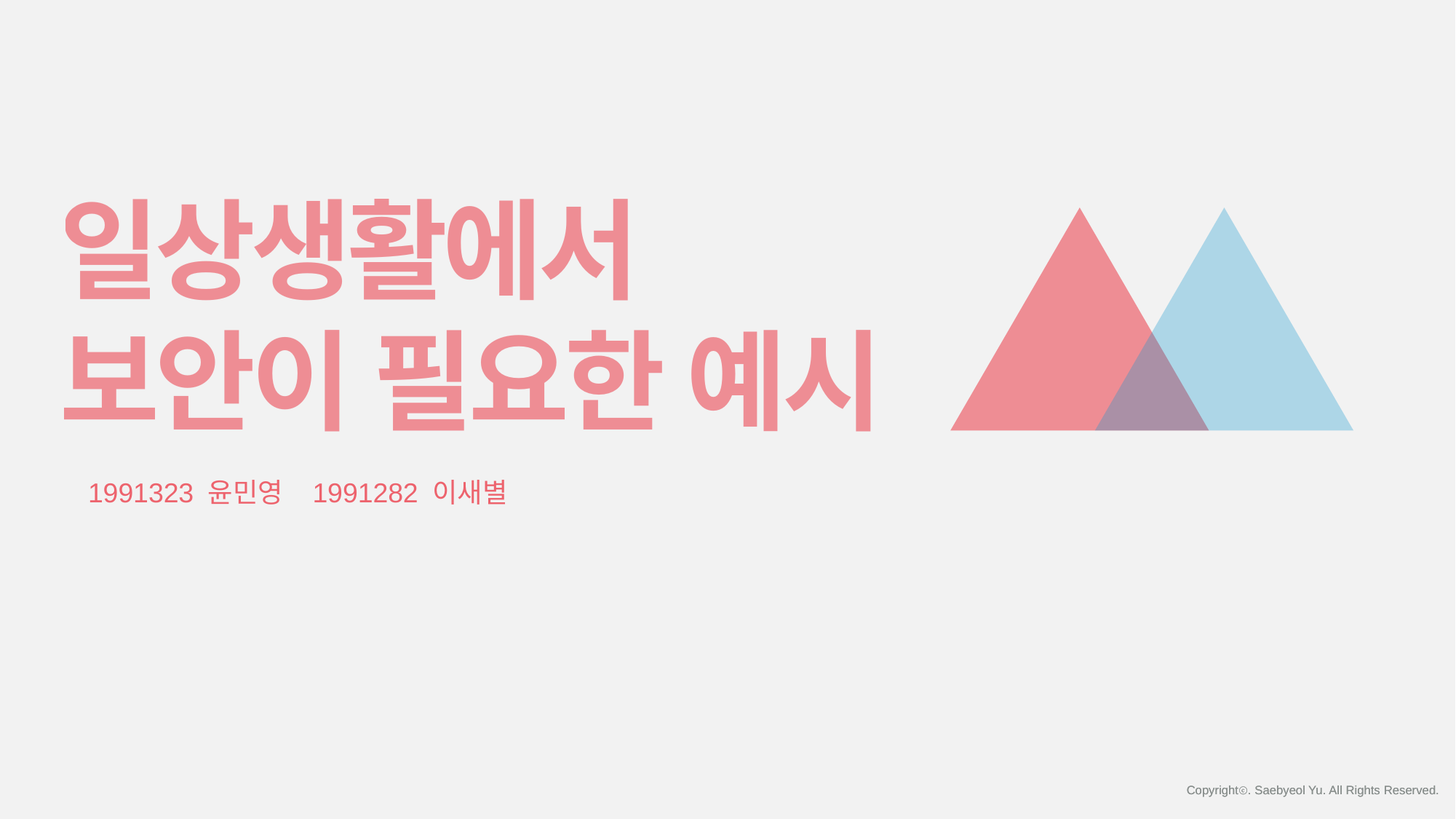

일상생활에서
보안이 필요한 예시

1991323 윤민영   1991282 이새별
Copyrightⓒ. Saebyeol Yu. All Rights Reserved.